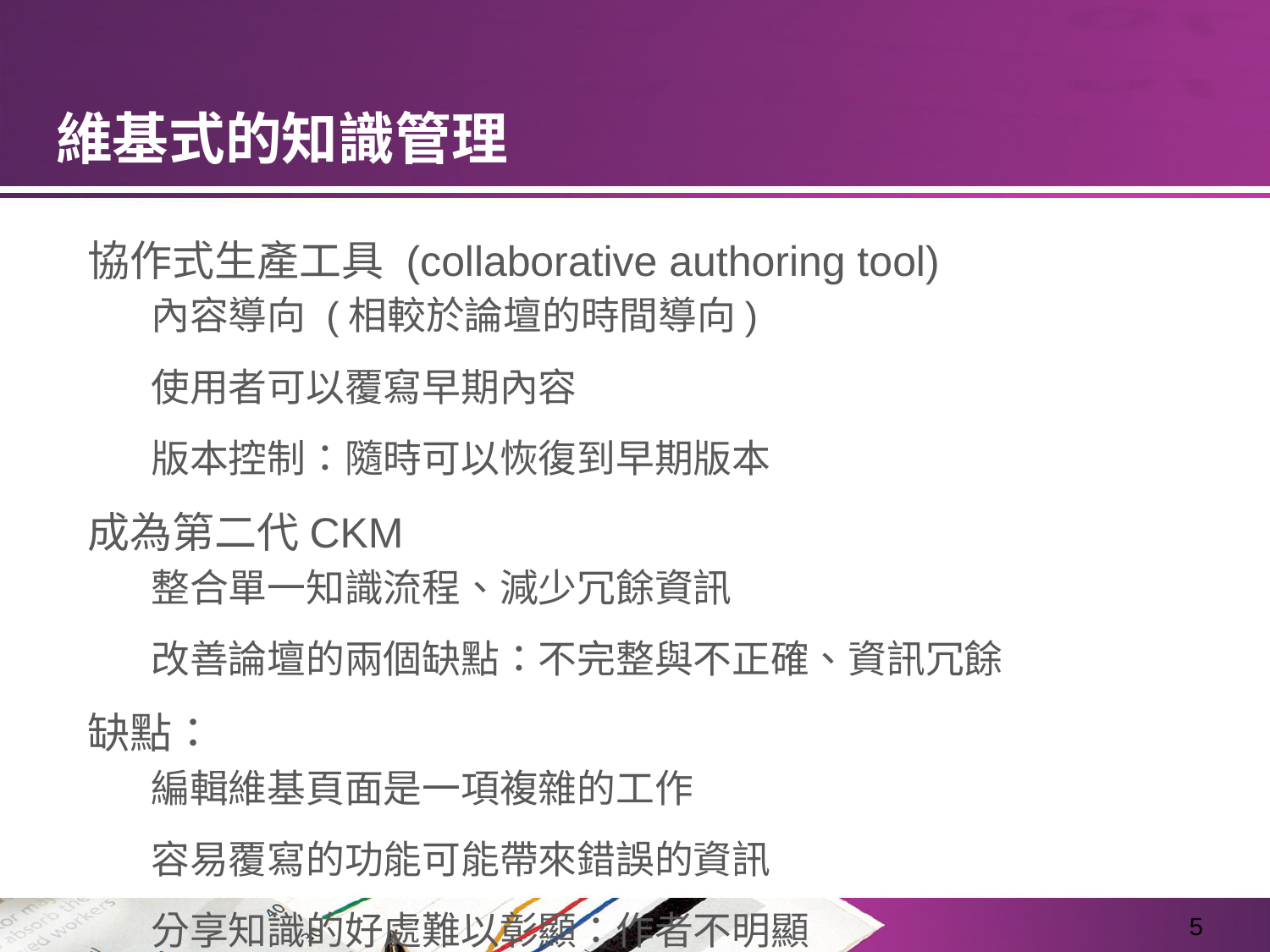

# 維基式的知識管理
協作式生產工具 (collaborative authoring tool)
內容導向 (相較於論壇的時間導向)
使用者可以覆寫早期內容
版本控制：隨時可以恢復到早期版本
成為第二代CKM
整合單一知識流程、減少冗餘資訊
改善論壇的兩個缺點：不完整與不正確、資訊冗餘
缺點：
編輯維基頁面是一項複雜的工作
容易覆寫的功能可能帶來錯誤的資訊
分享知識的好處難以彰顯：作者不明顯
難以評估貢獻知識的程度、難以用聲望來激勵作者
5